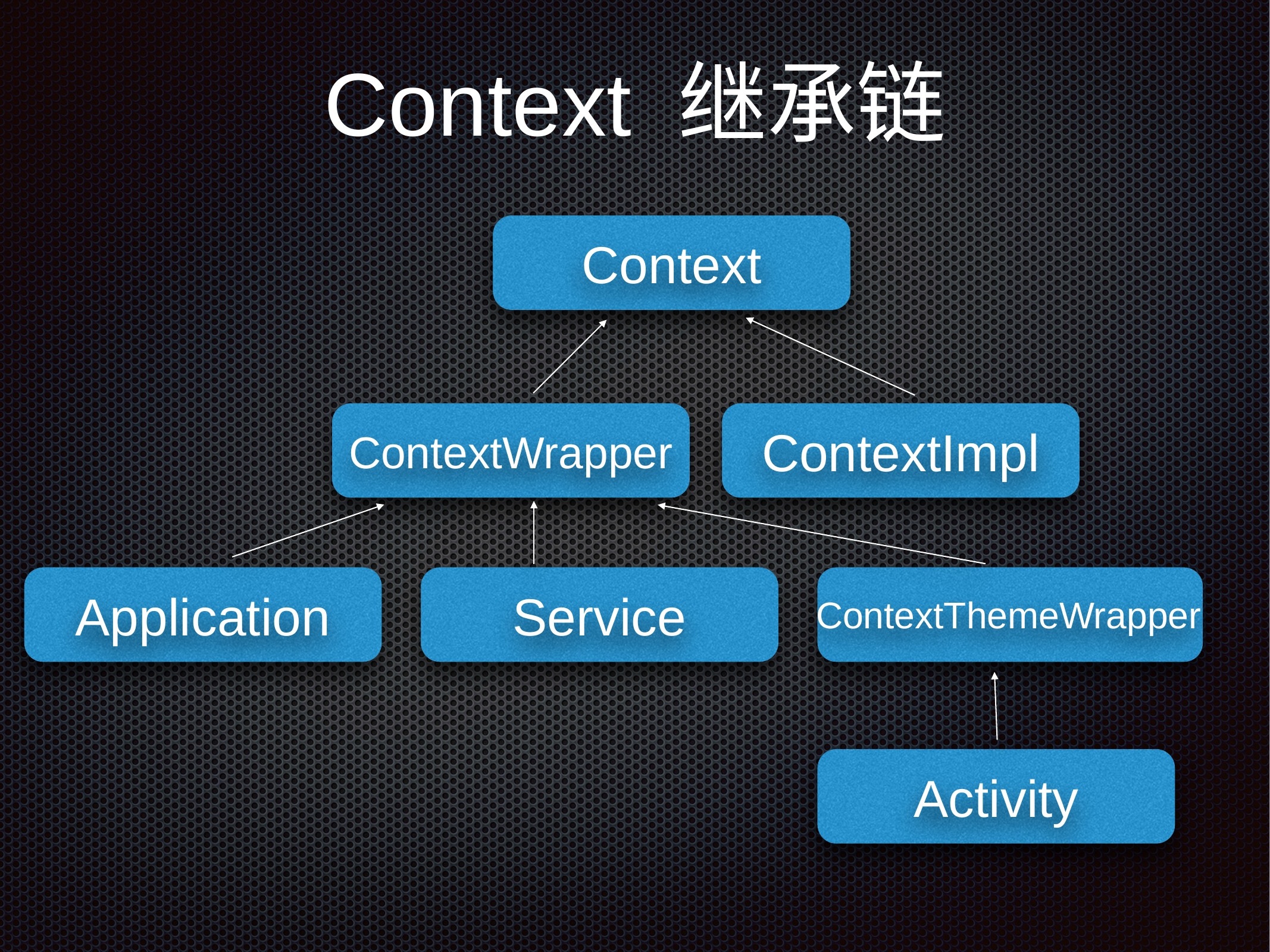

15
Context 继承链

Context

ContextImpl
ContextWrapper

Application
Service
ContextThemeWrapper

Activity